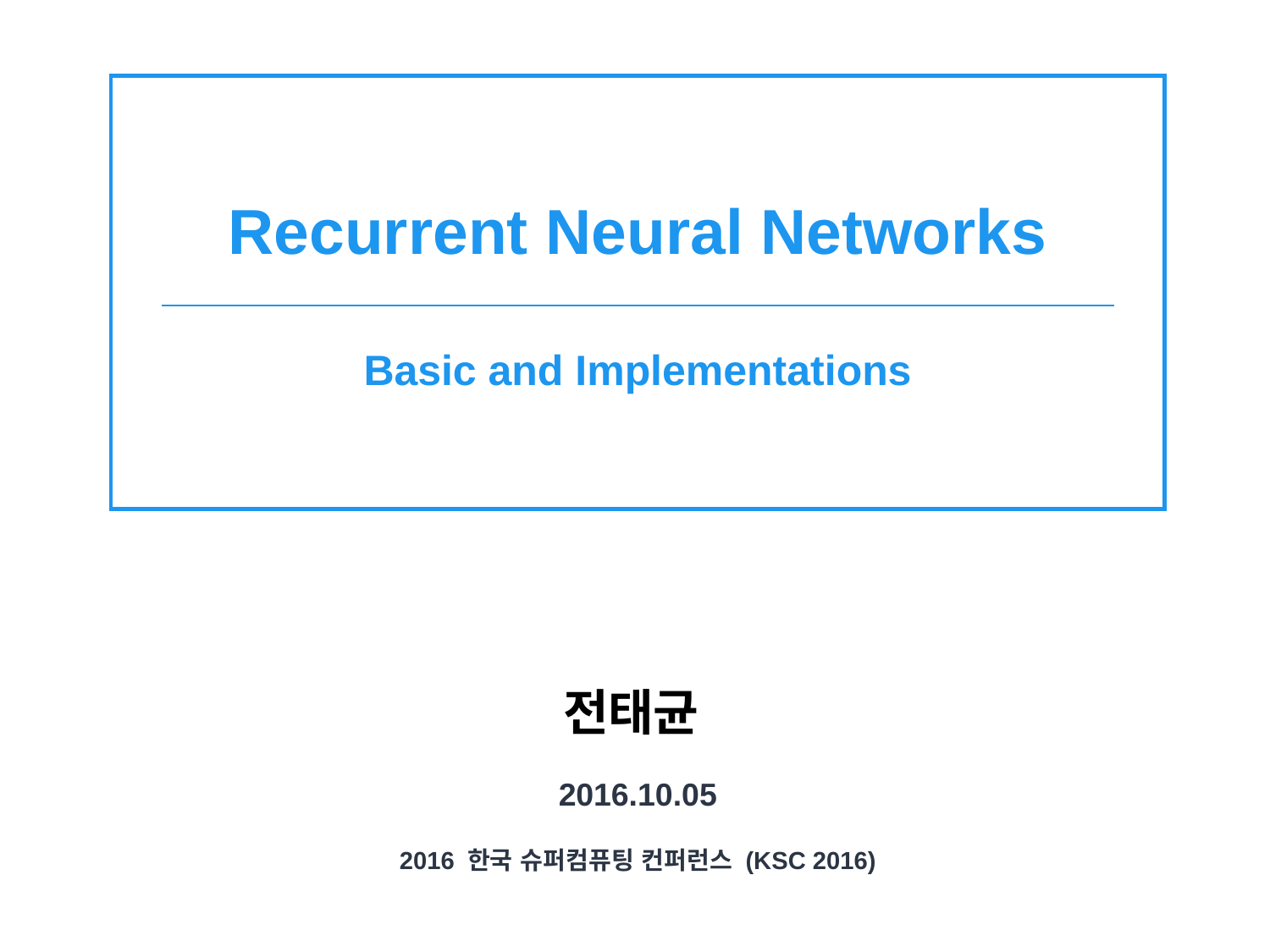

Recurrent Neural Networks

Basic and Implementations

전태균

2016.10.05

2016 한국 슈퍼컴퓨팅 컨퍼런스 (KSC 2016)